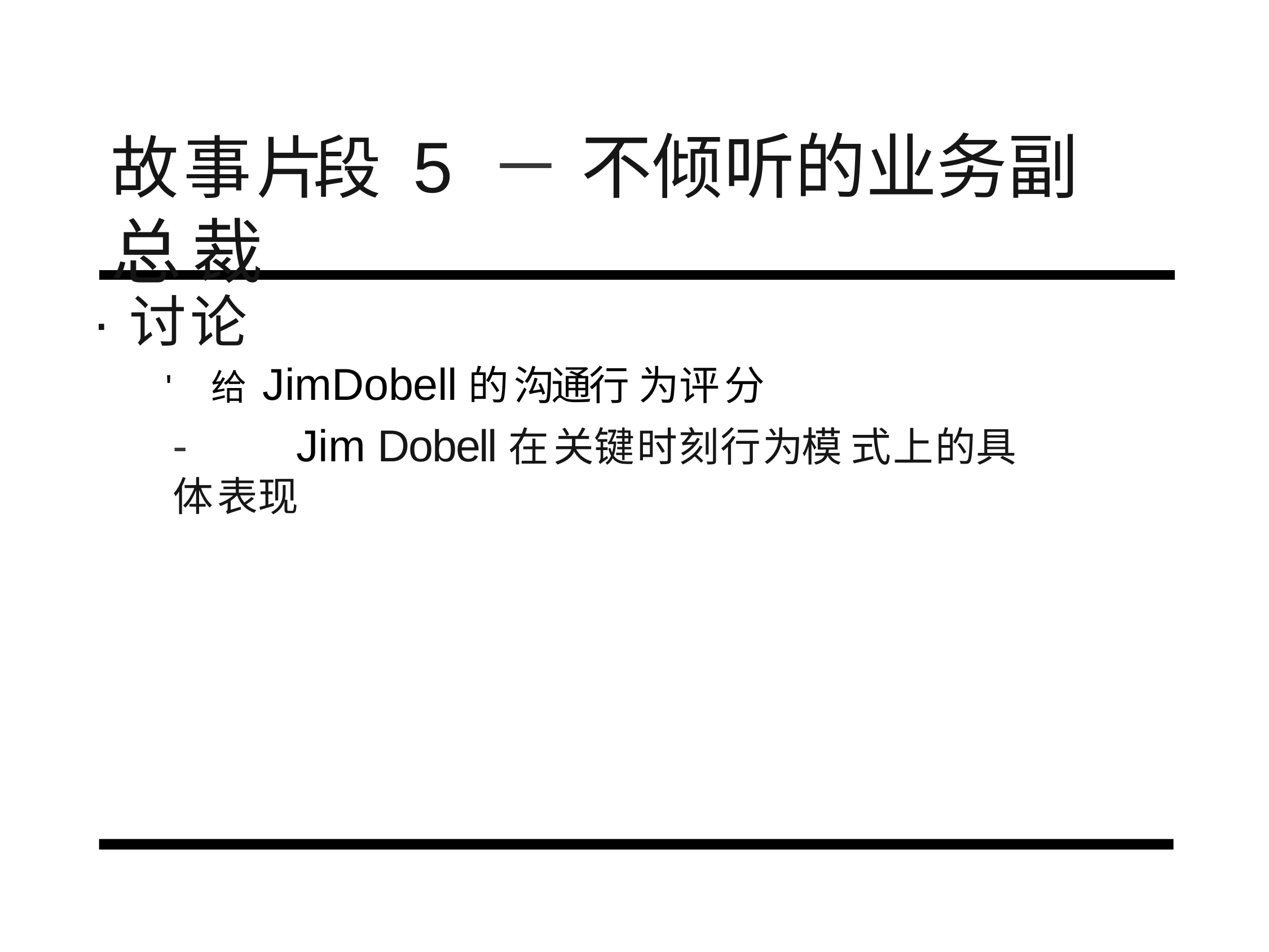

# 故事片段 5－不倾听的业务副总 裁

·讨论
' 给JimDobell的沟通行 为评分
-	Jim Dobell在关键时刻行为模 式上的具体表现